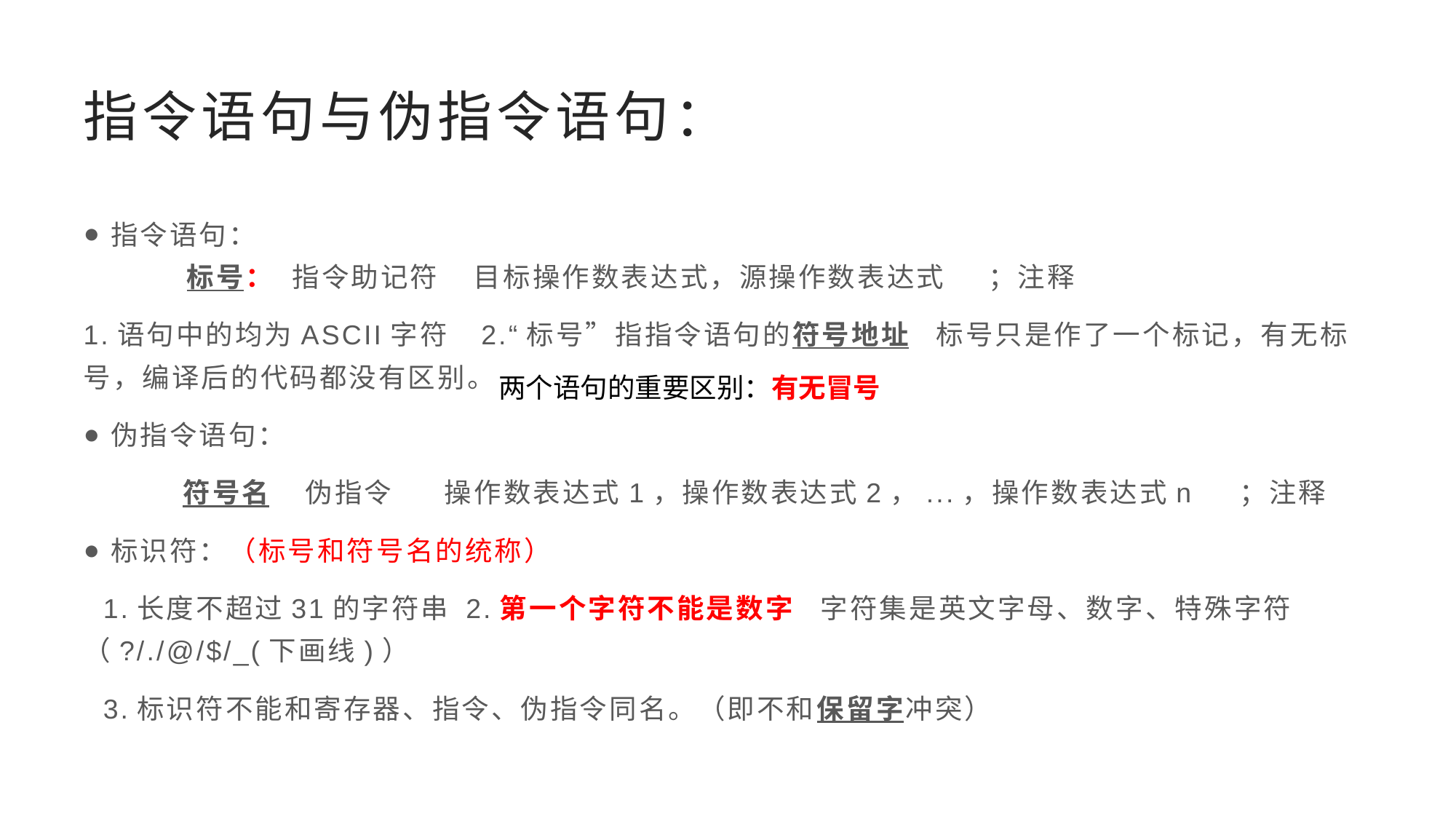

# 指令语句与伪指令语句：
指令语句：
         标号：  指令助记符    目标操作数表达式，源操作数表达式     ；注释
1.语句中的均为ASCII字符   2.“标号”指指令语句的符号地址   标号只是作了一个标记，有无标号，编译后的代码都没有区别。
伪指令语句：
           符号名    伪指令      操作数表达式1，操作数表达式2，...，操作数表达式n    ；注释
标识符：（标号和符号名的统称）
  1.长度不超过31的字符串 2.第一个字符不能是数字   字符集是英文字母、数字、特殊字符（?/./@/$/_(下画线)）
  3.标识符不能和寄存器、指令、伪指令同名。（即不和保留字冲突）
两个语句的重要区别：有无冒号